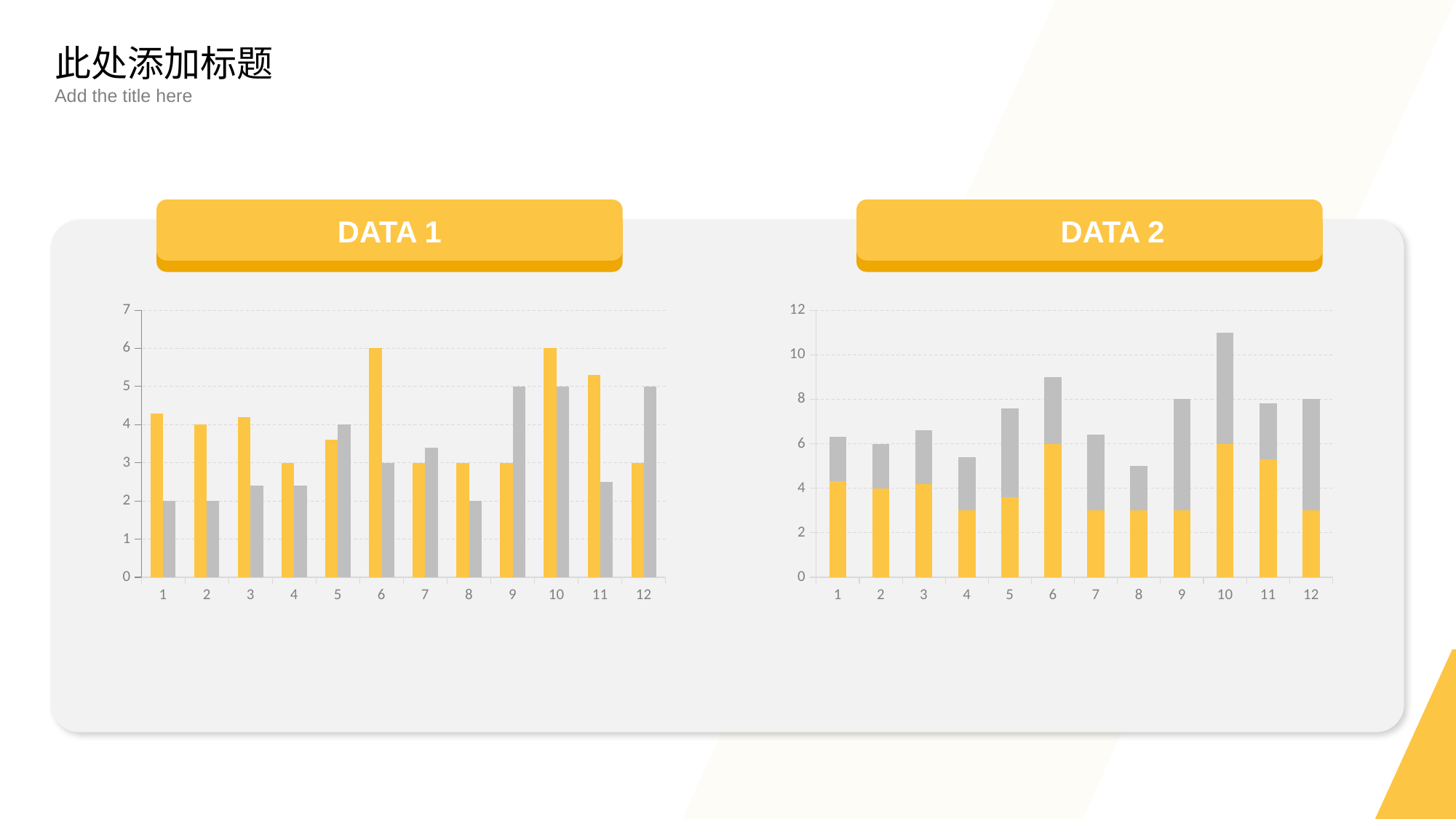

此处添加标题
Add the title here

DATA 1
DATA 2

### Chart

| Category | Series 1 | Series 3 |
|---|---|---|
| 1 | 4.3 | 2.0 |
| 2 | 4.0 | 2.0 |
| 3 | 4.2 | 2.4 |
| 4 | 3.0 | 2.4 |
| 5 | 3.6 | 4.0 |
| 6 | 6.0 | 3.0 |
| 7 | 3.0 | 3.4 |
| 8 | 3.0 | 2.0 |
| 9 | 3.0 | 5.0 |
| 10 | 6.0 | 5.0 |
| 11 | 5.3 | 2.5 |
| 12 | 3.0 | 5.0 |

### Chart

| Category | Series 1 | Series 3 |
|---|---|---|
| 1 | 4.3 | 2.0 |
| 2 | 4.0 | 2.0 |
| 3 | 4.2 | 2.4 |
| 4 | 3.0 | 2.4 |
| 5 | 3.6 | 4.0 |
| 6 | 6.0 | 3.0 |
| 7 | 3.0 | 3.4 |
| 8 | 3.0 | 2.0 |
| 9 | 3.0 | 5.0 |
| 10 | 6.0 | 5.0 |
| 11 | 5.3 | 2.5 |
| 12 | 3.0 | 5.0 |
16